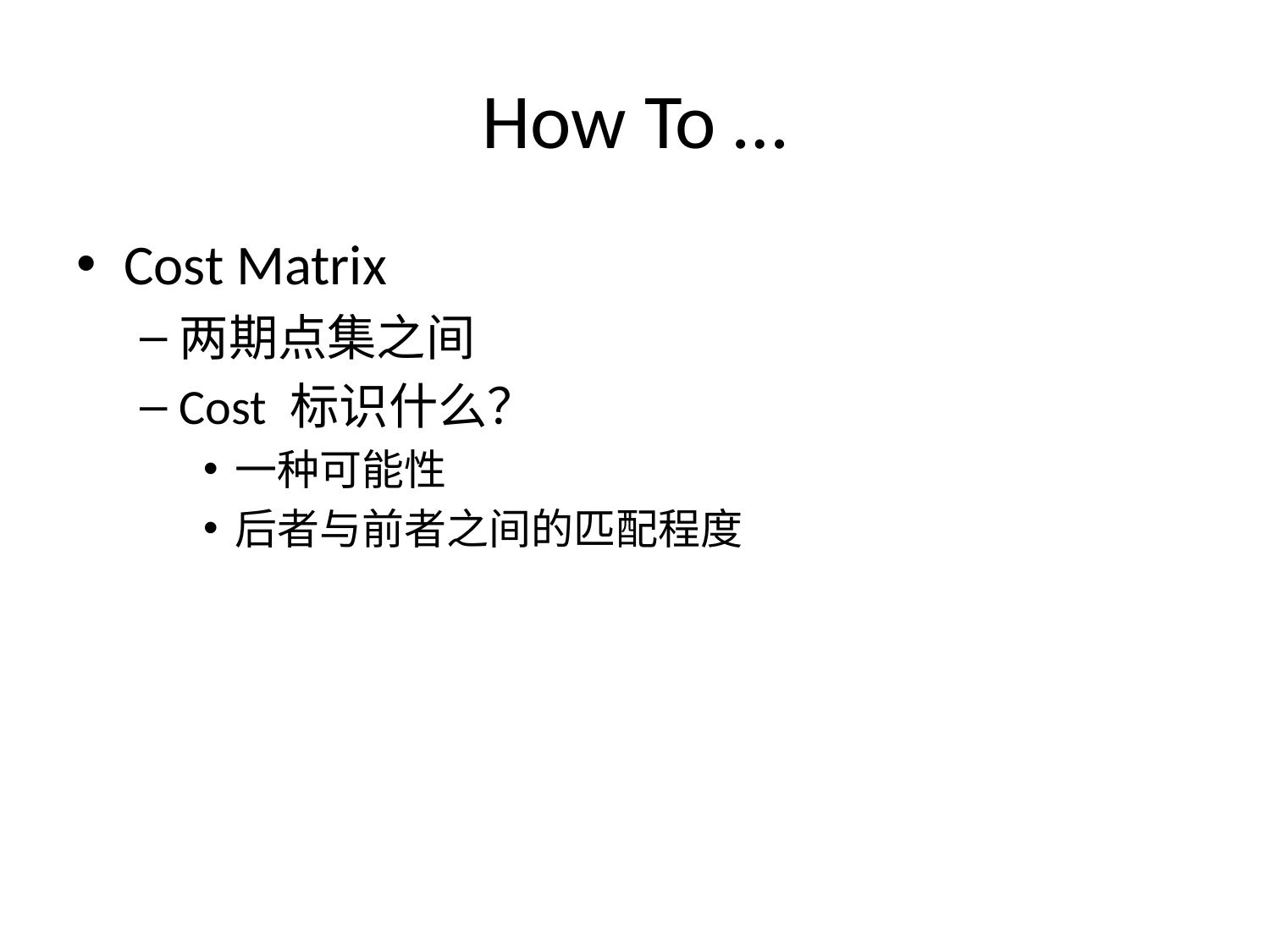

# How To …
Cost Matrix
两期点集之间
Cost 标识什么？
一种可能性
后者与前者之间的匹配程度